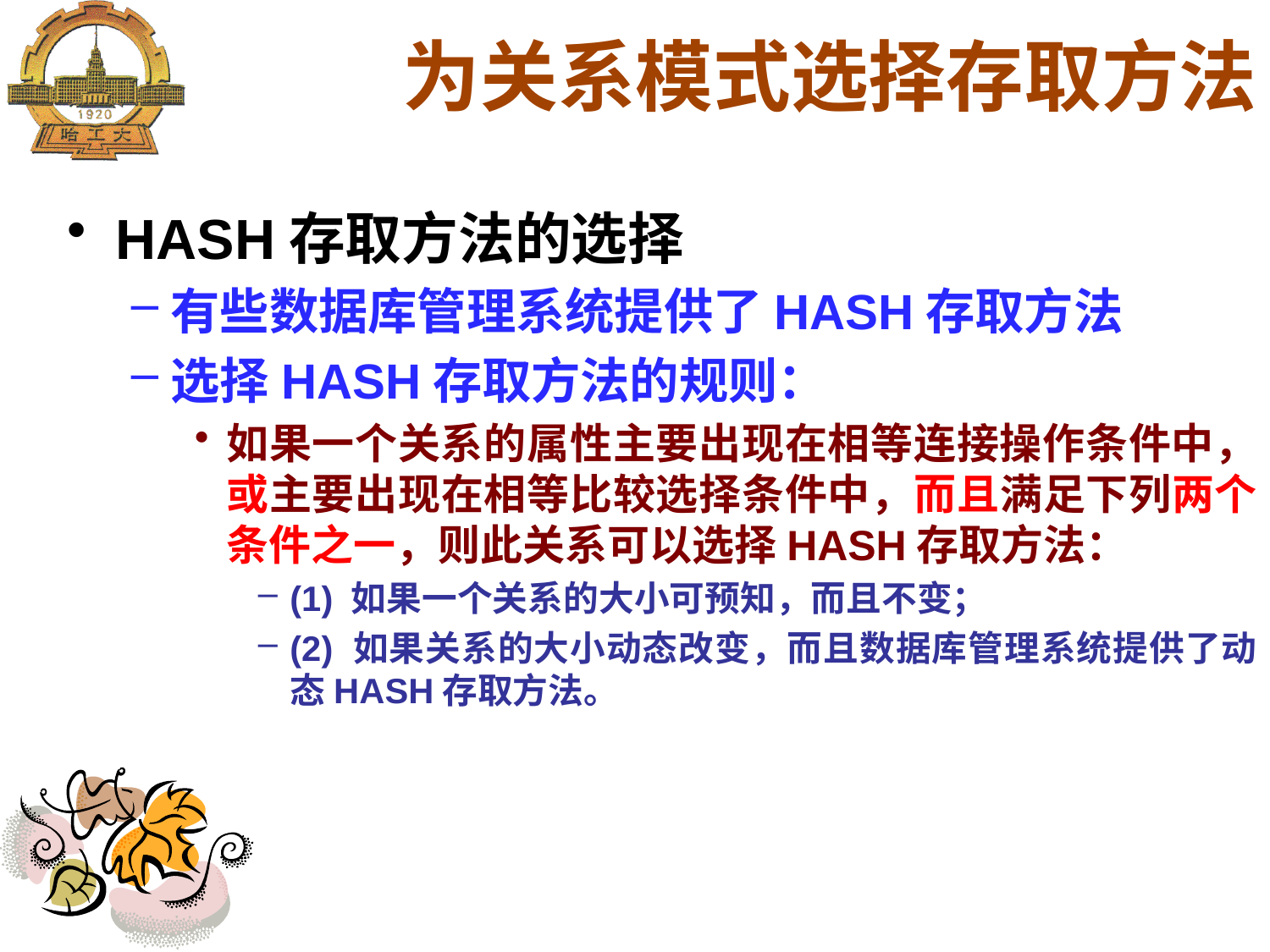

# 为关系模式选择存取方法
HASH存取方法的选择
有些数据库管理系统提供了HASH存取方法
选择HASH存取方法的规则：
如果一个关系的属性主要出现在相等连接操作条件中，或主要出现在相等比较选择条件中，而且满足下列两个条件之一，则此关系可以选择HASH存取方法：
(1) 如果一个关系的大小可预知，而且不变；
(2) 如果关系的大小动态改变，而且数据库管理系统提供了动态HASH存取方法。